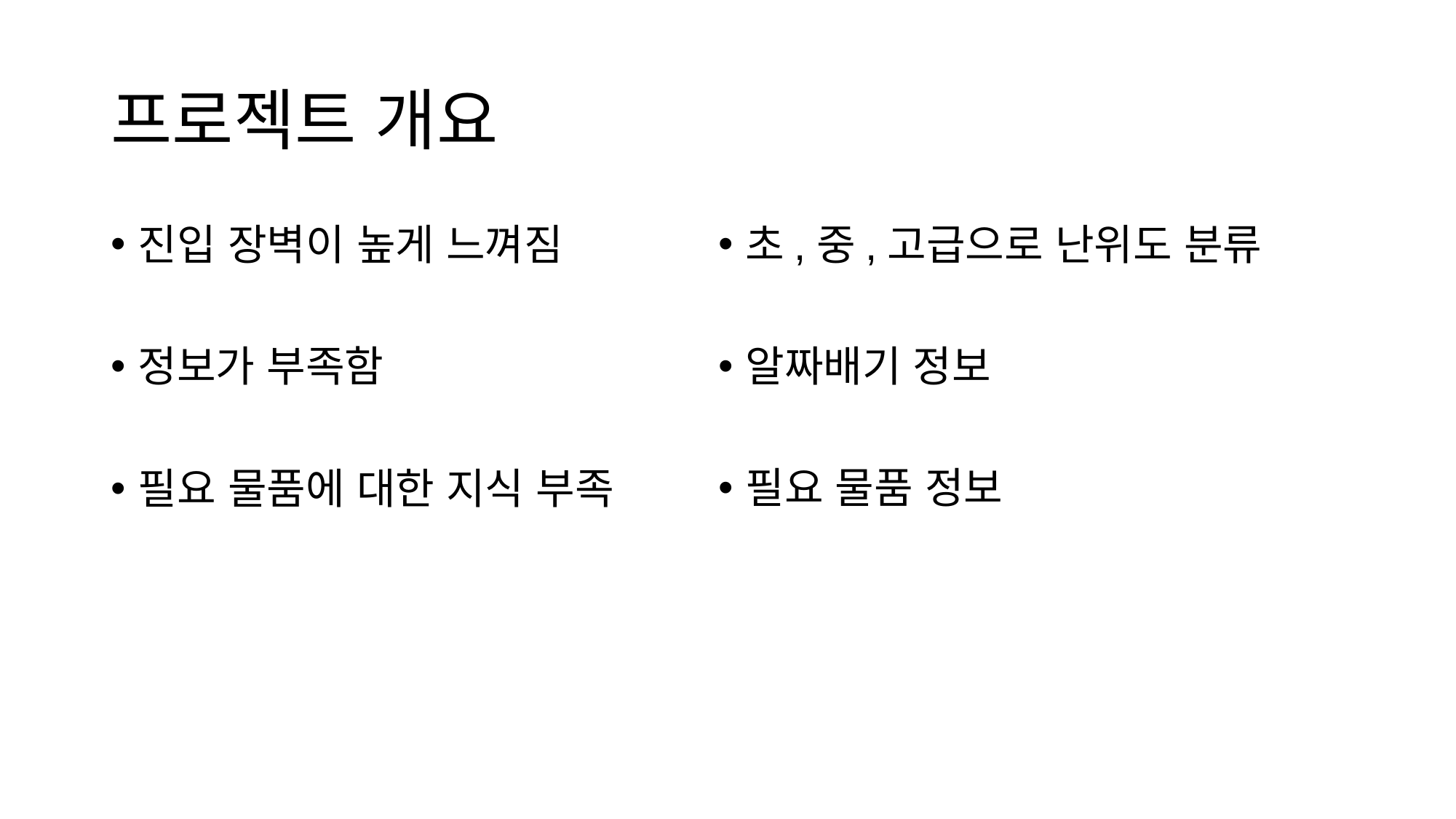

# 프로젝트 개요
진입 장벽이 높게 느껴짐

정보가 부족함

필요 물품에 대한 지식 부족

초,중,고급으로 난위도 분류

알짜배기 정보

필요 물품 정보